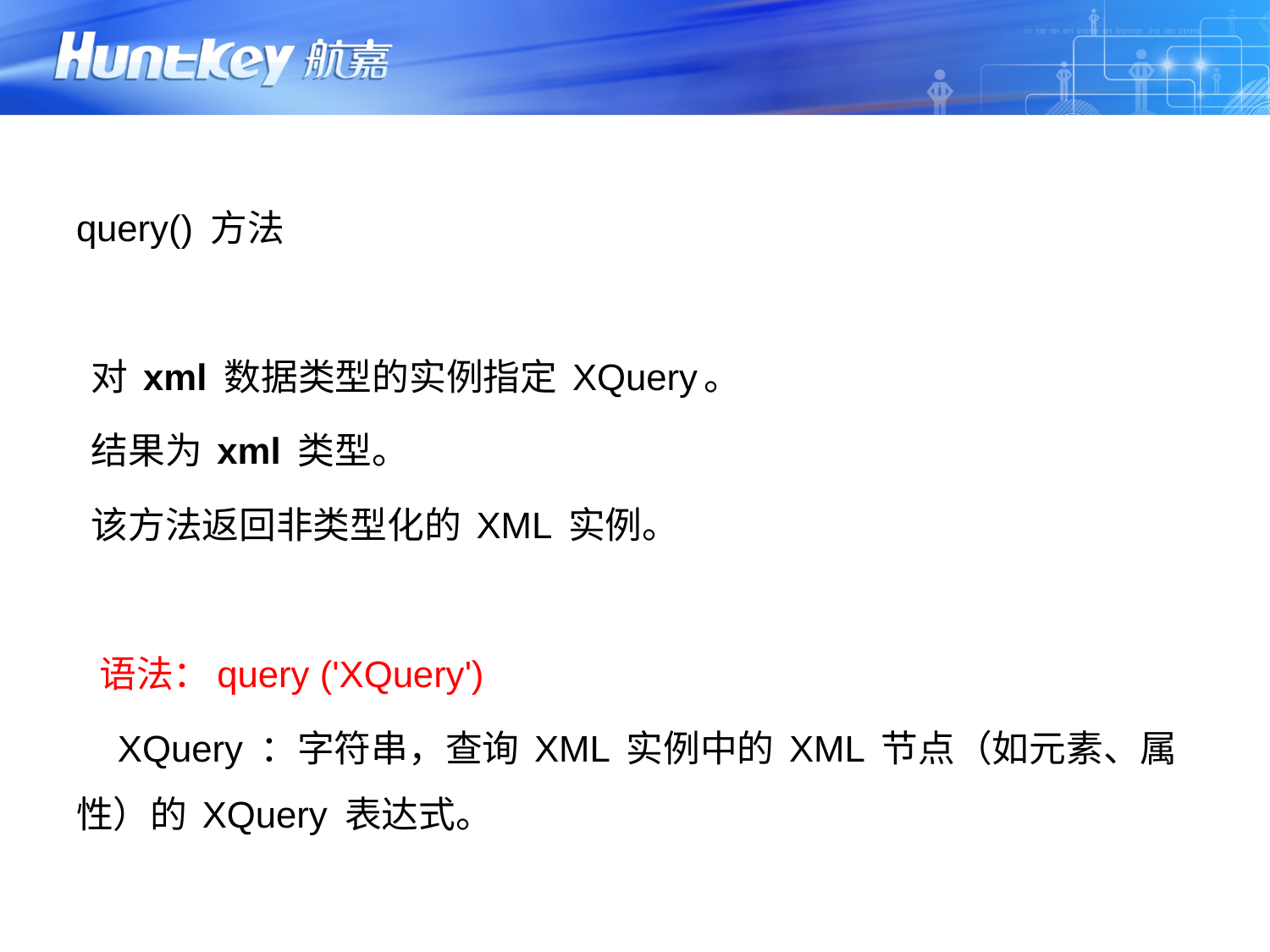

query() 方法

 对 xml 数据类型的实例指定 XQuery。
 结果为 xml 类型。
 该方法返回非类型化的 XML 实例。

  语法：query ('XQuery')
    XQuery ：字符串，查询 XML 实例中的 XML 节点（如元素、属性）的 XQuery 表达式。